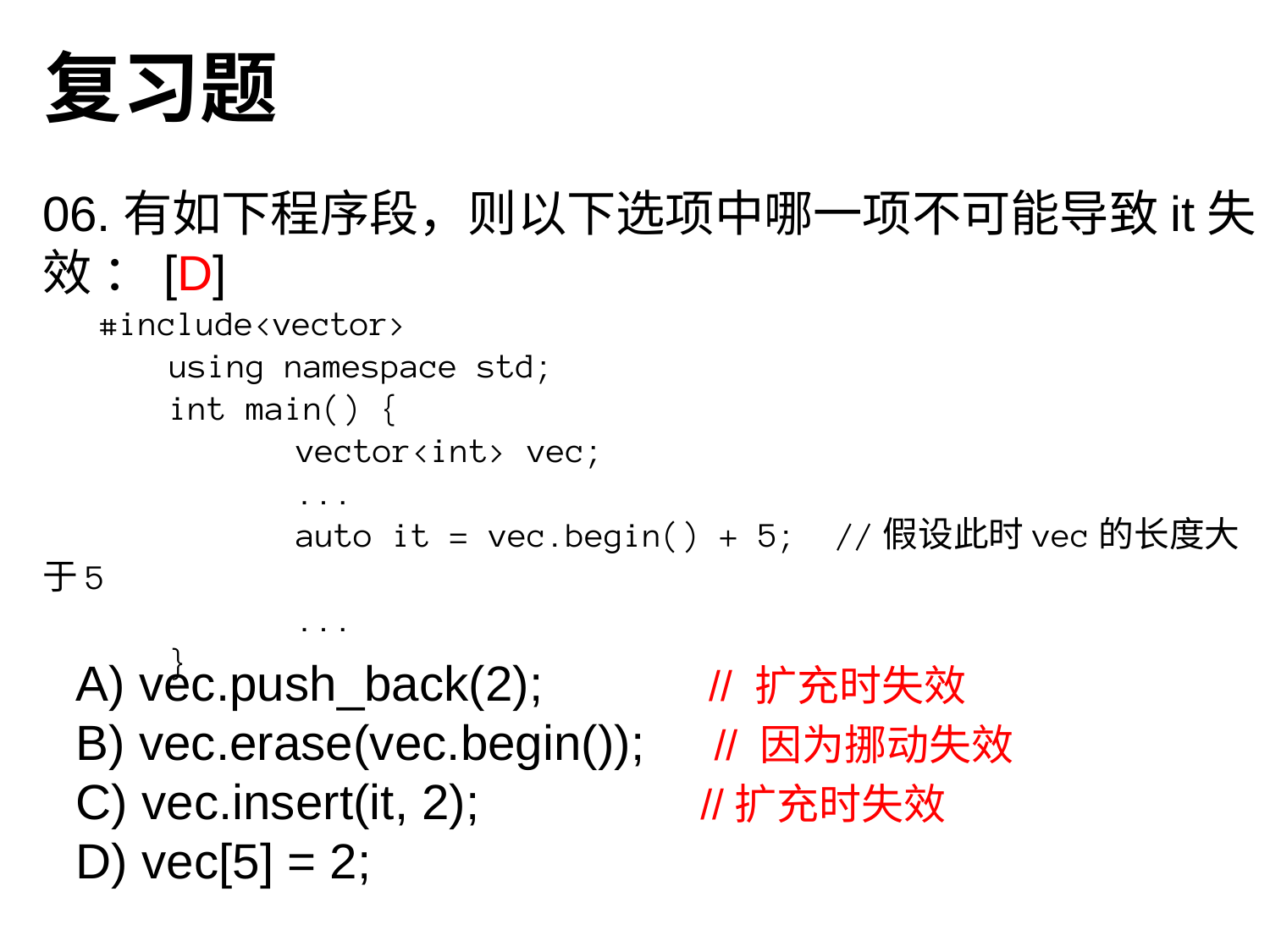

复习题
06.有如下程序段，则以下选项中哪一项不可能导致it失效 ：[D]
   #include<vector>
	using namespace std;
	int main() {
		vector<int> vec;
		...
		auto it = vec.begin() + 5;  //假设此时vec的长度大于5
		...
	}

A) vec.push_back(2);            // 扩充时失效
B) vec.erase(vec.begin());     // 因为挪动失效
C) vec.insert(it, 2);                //扩充时失效
D) vec[5] = 2;